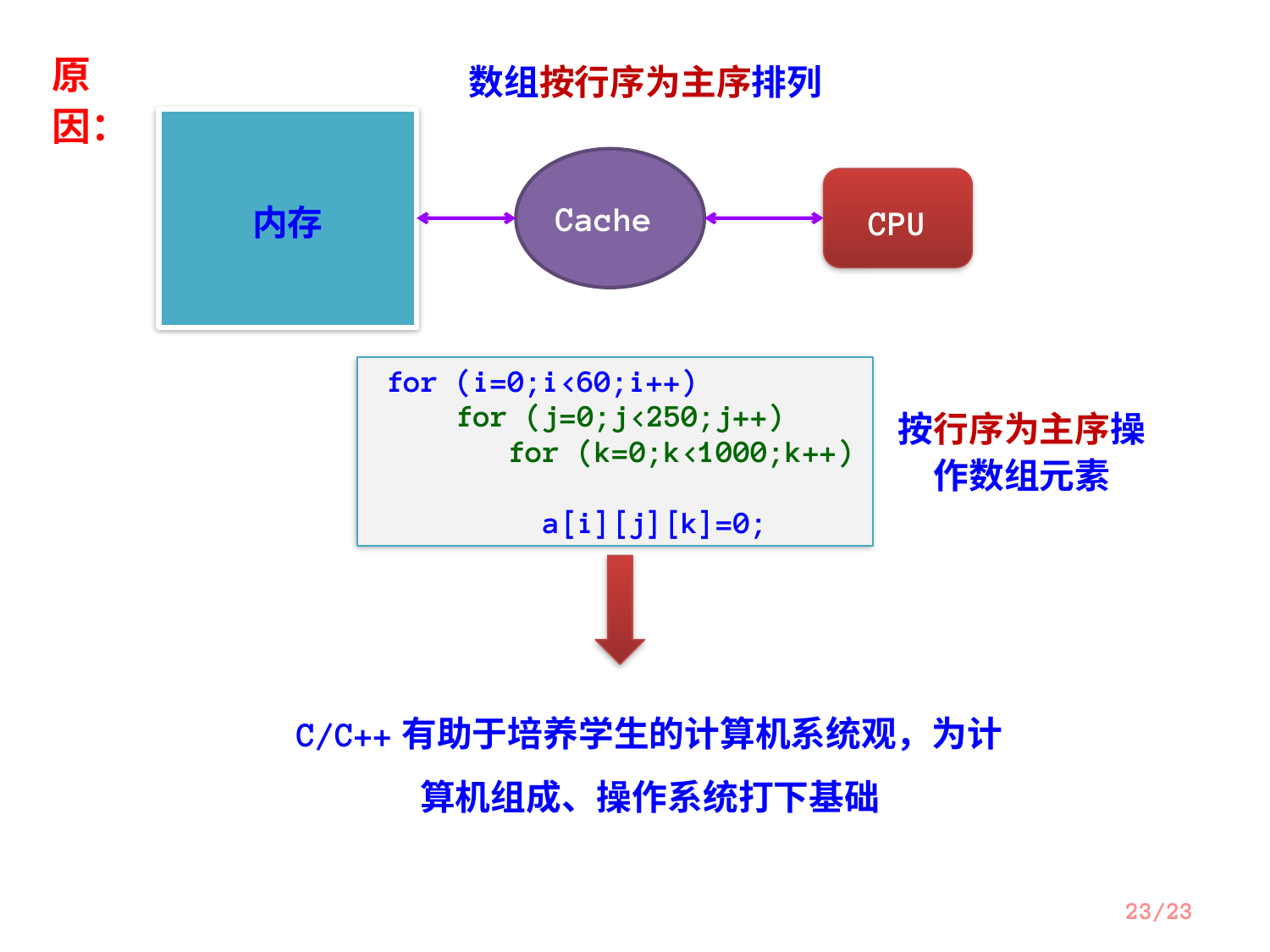

原因：
数组按行序为主序排列
内存
Cache
CPU
 for (i=0;i<60;i++)
     for (j=0;j<250;j++)
        for (k=0;k<1000;k++)
          a[i][j][k]=0;
按行序为主序操作数组元素

C/C++有助于培养学生的计算机系统观，为计算机组成、操作系统打下基础
23/23